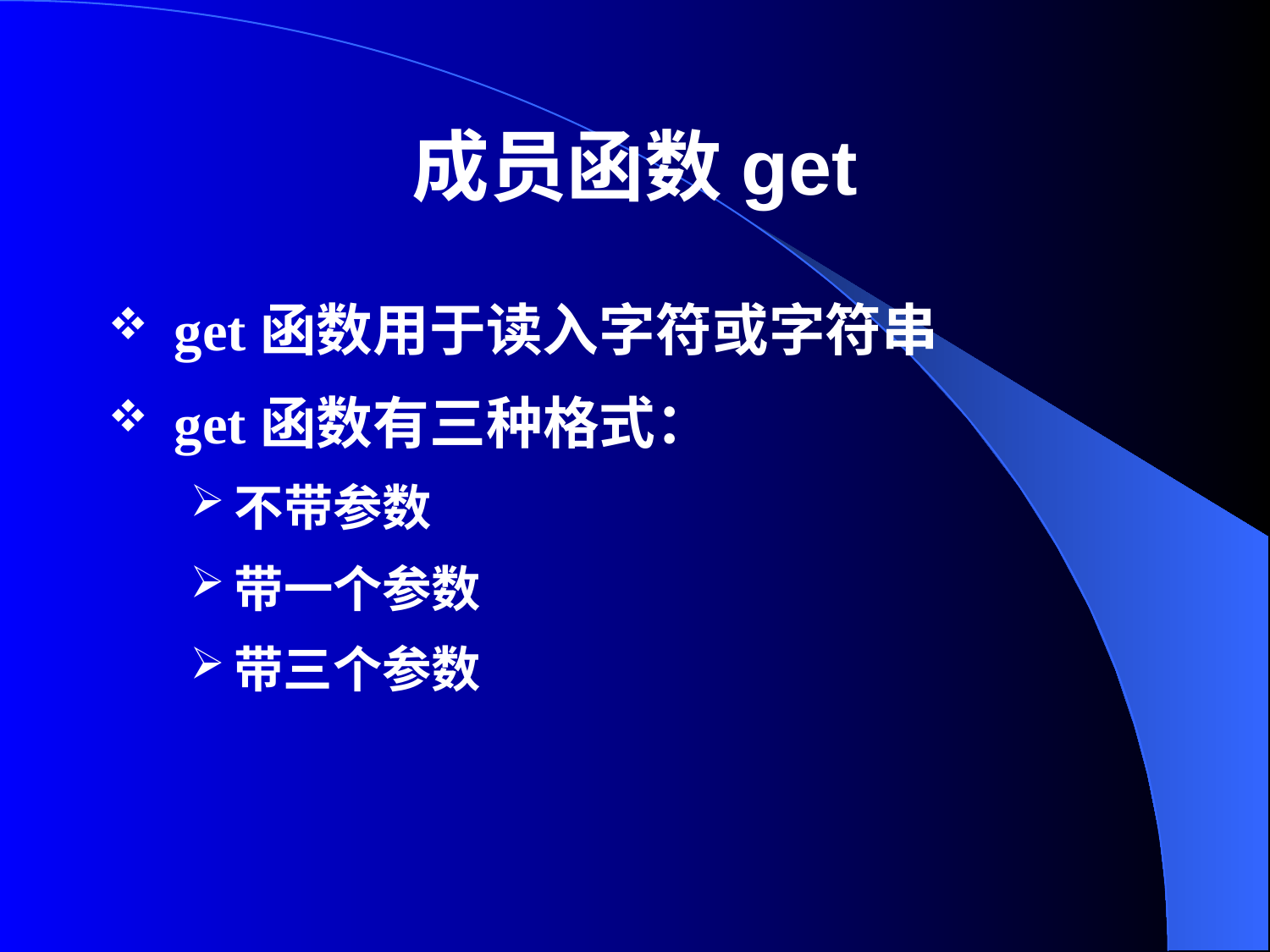

# 成员函数get
get函数用于读入字符或字符串
get函数有三种格式：
不带参数
带一个参数
带三个参数